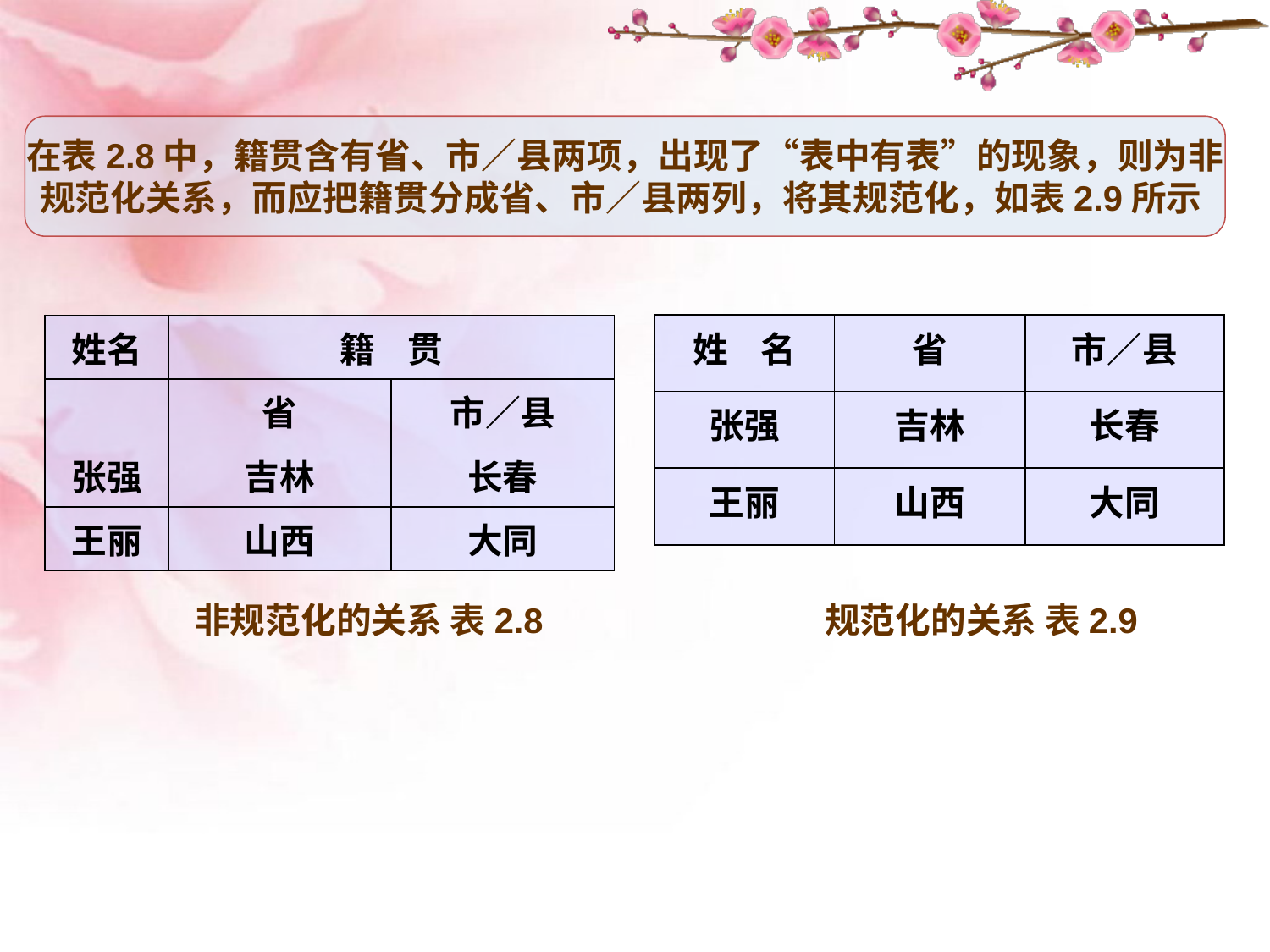

在表2.8中，籍贯含有省、市／县两项，出现了“表中有表”的现象，则为非
规范化关系，而应把籍贯分成省、市／县两列，将其规范化，如表2.9所示
| 姓 名 | 省 | 市／县 |
| --- | --- | --- |
| 张强 | 吉林 | 长春 |
| 王丽 | 山西 | 大同 |
| 姓名 | 籍 贯 |  |
| --- | --- | --- |
|  | 省 | 市／县 |
| 张强 | 吉林 | 长春 |
| 王丽 | 山西 | 大同 |
非规范化的关系 表2.8
规范化的关系 表2.9